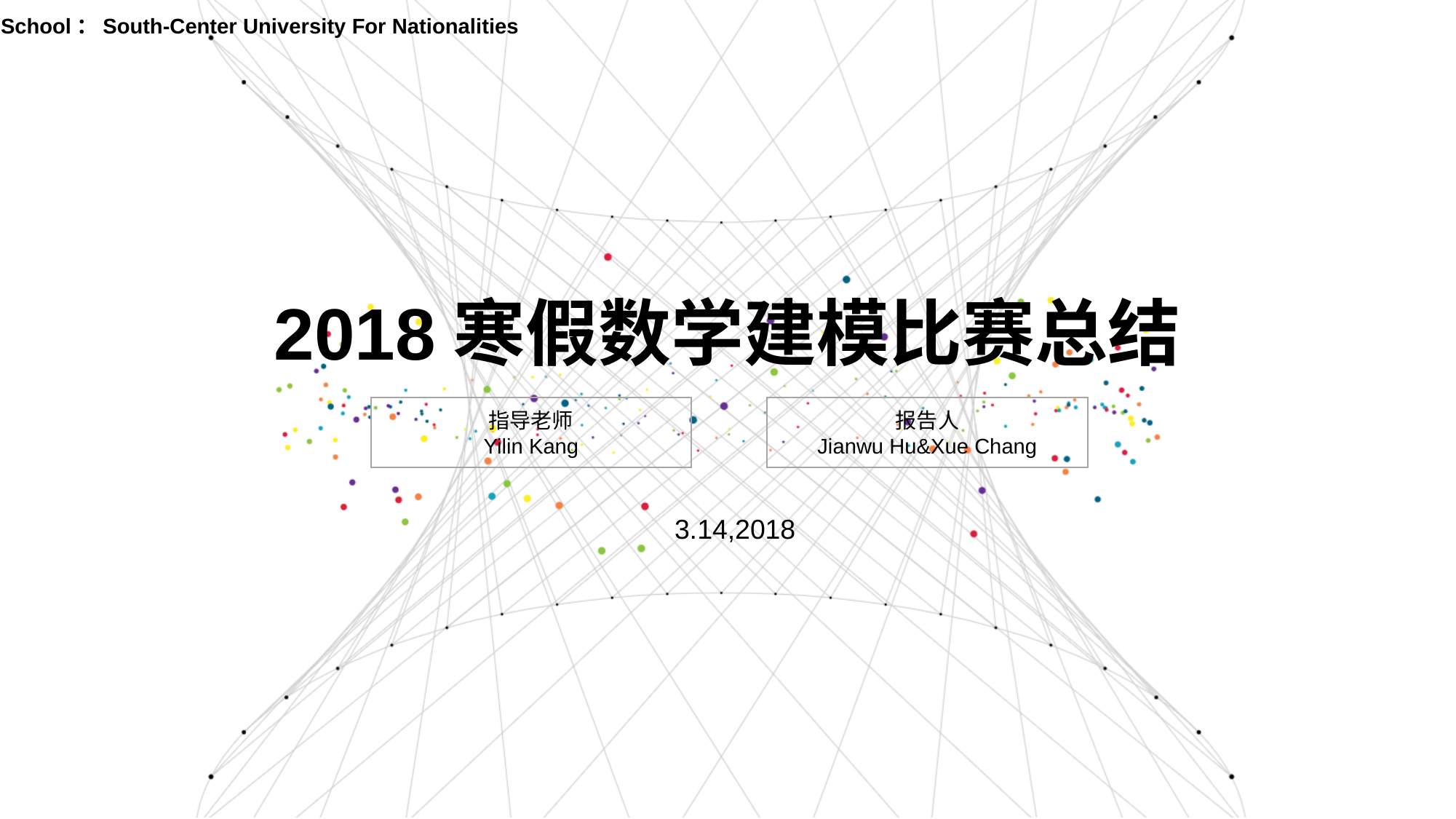

School：South-Center University For Nationalities
2018寒假数学建模比赛总结
指导老师
Yilin Kang
报告人
Jianwu Hu&Xue Chang
3.14,2018